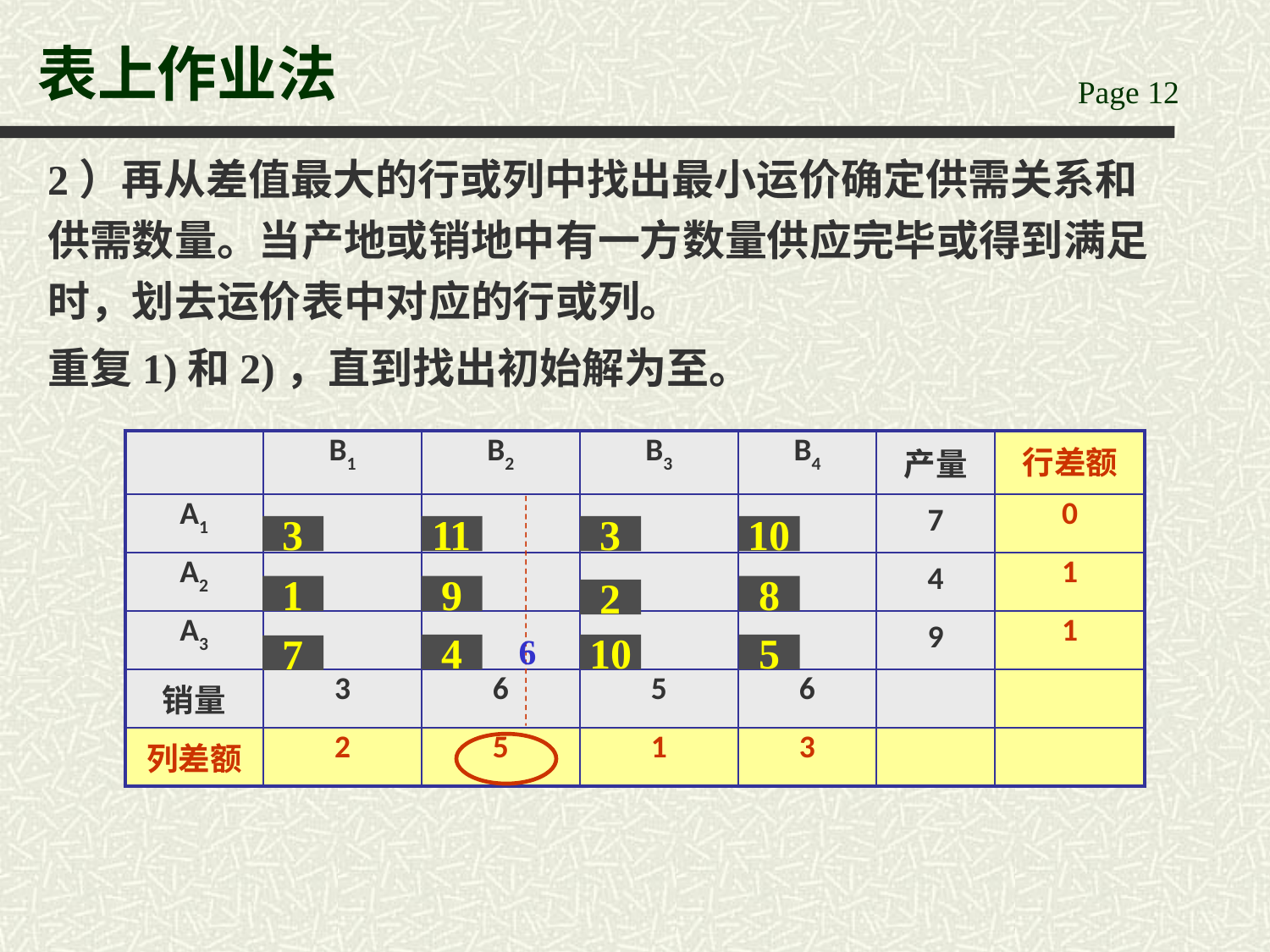

# 表上作业法
2）再从差值最大的行或列中找出最小运价确定供需关系和供需数量。当产地或销地中有一方数量供应完毕或得到满足时，划去运价表中对应的行或列。
重复1)和2)，直到找出初始解为至。
|  | B1 | B2 | B3 | B4 | 产量 | 行差额 |
| --- | --- | --- | --- | --- | --- | --- |
| A1 |  |  |  |  | 7 | 0 |
| A2 |  |  |  |  | 4 | 1 |
| A3 |  |  |  |  | 9 | 1 |
| 销量 | 3 | 6 | 5 | 6 |  |  |
| 列差额 | 2 | 5 | 1 | 3 |  |  |

3
11
3
10
1
9
8
2
6
4
10
5
7